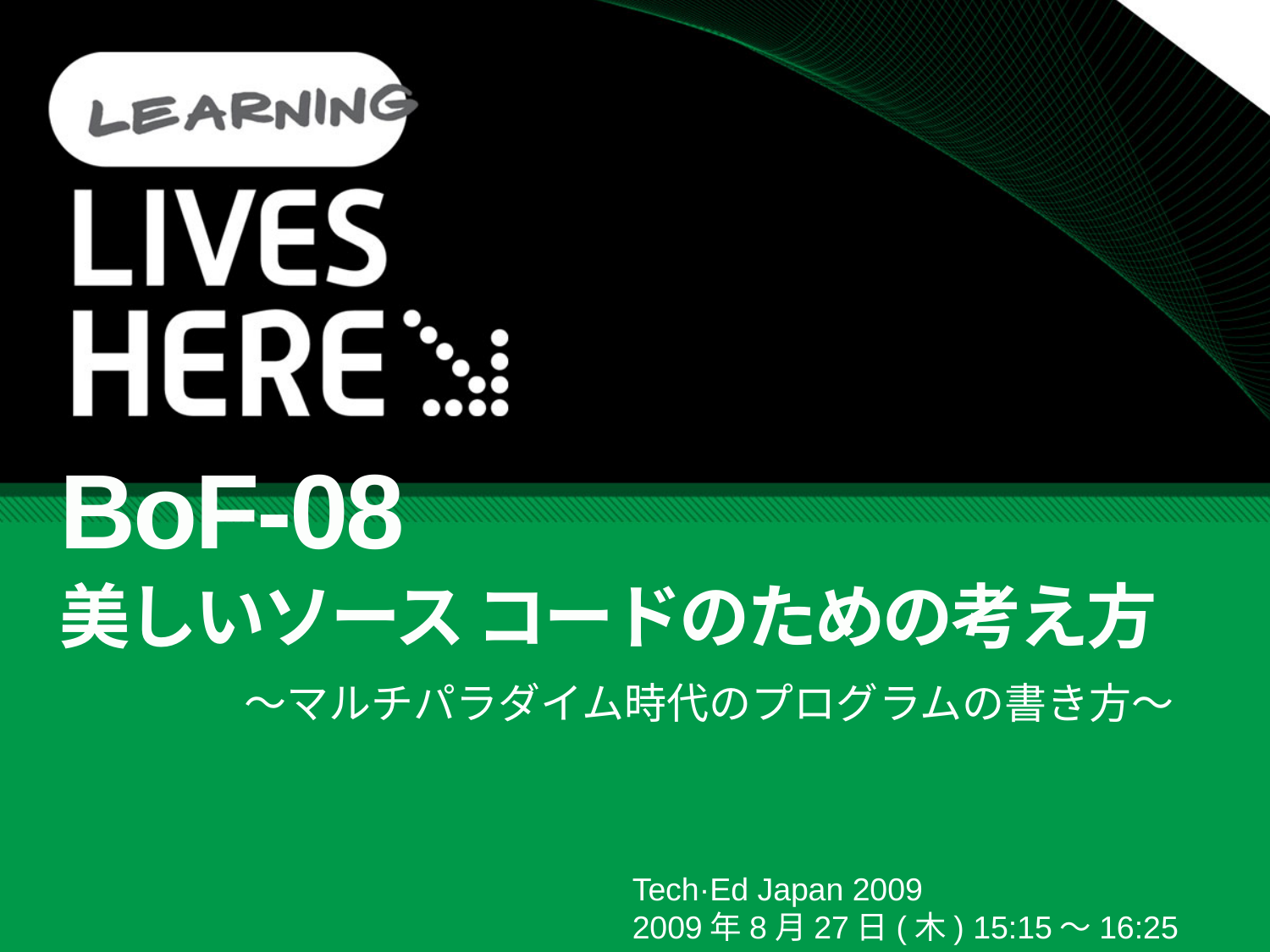

# BoF-08 美しいソース コードのための考え方
～マルチパラダイム時代のプログラムの書き方～
Tech·Ed Japan 2009
2009年8月27日(木) 15:15～16:25